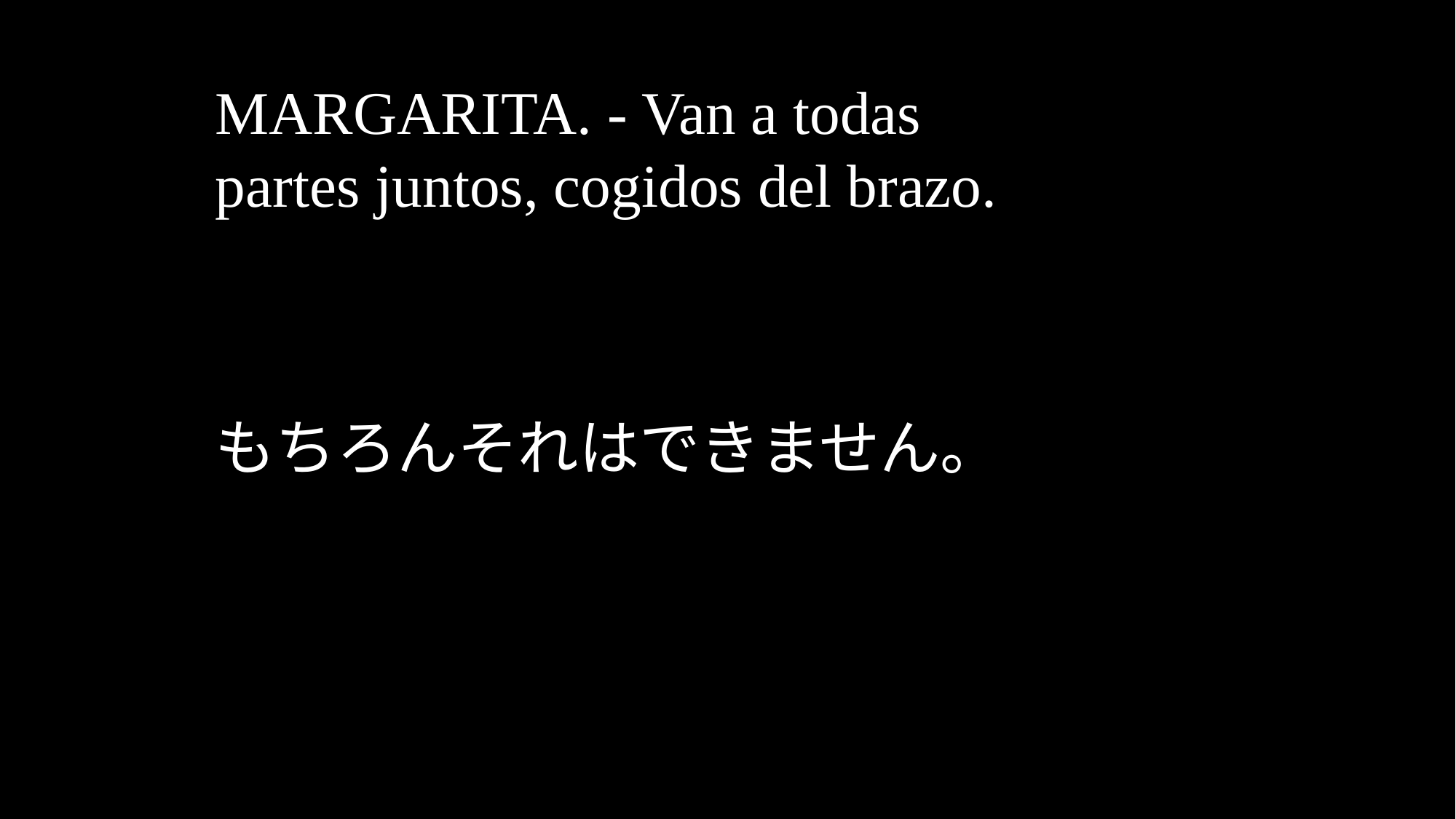

MARGARITA. - Van a todas partes juntos, cogidos del brazo.

もちろんそれはできません。